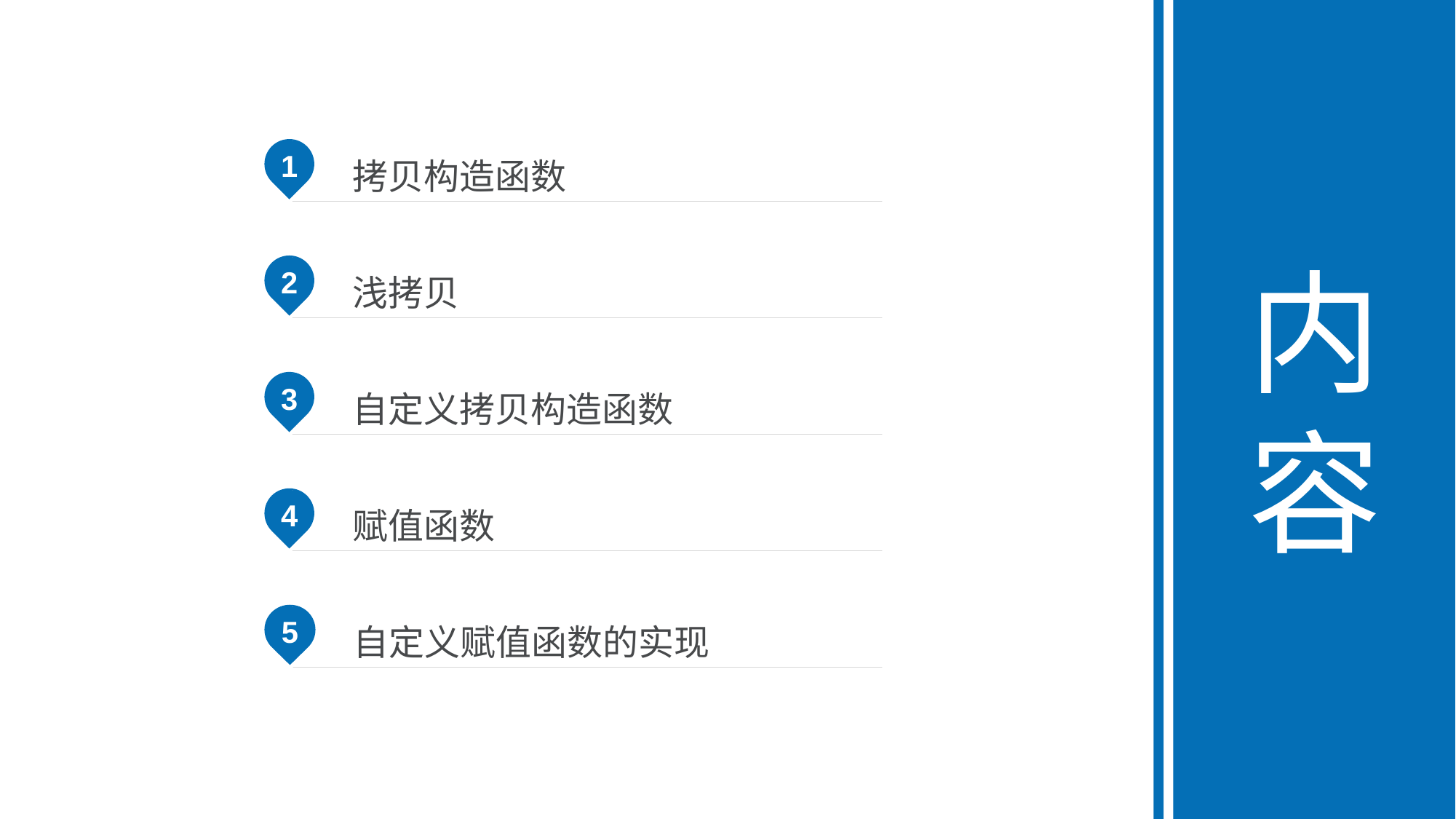

内容

1
拷贝构造函数
2
浅拷贝
3
自定义拷贝构造函数
4
赋值函数
5
自定义赋值函数的实现